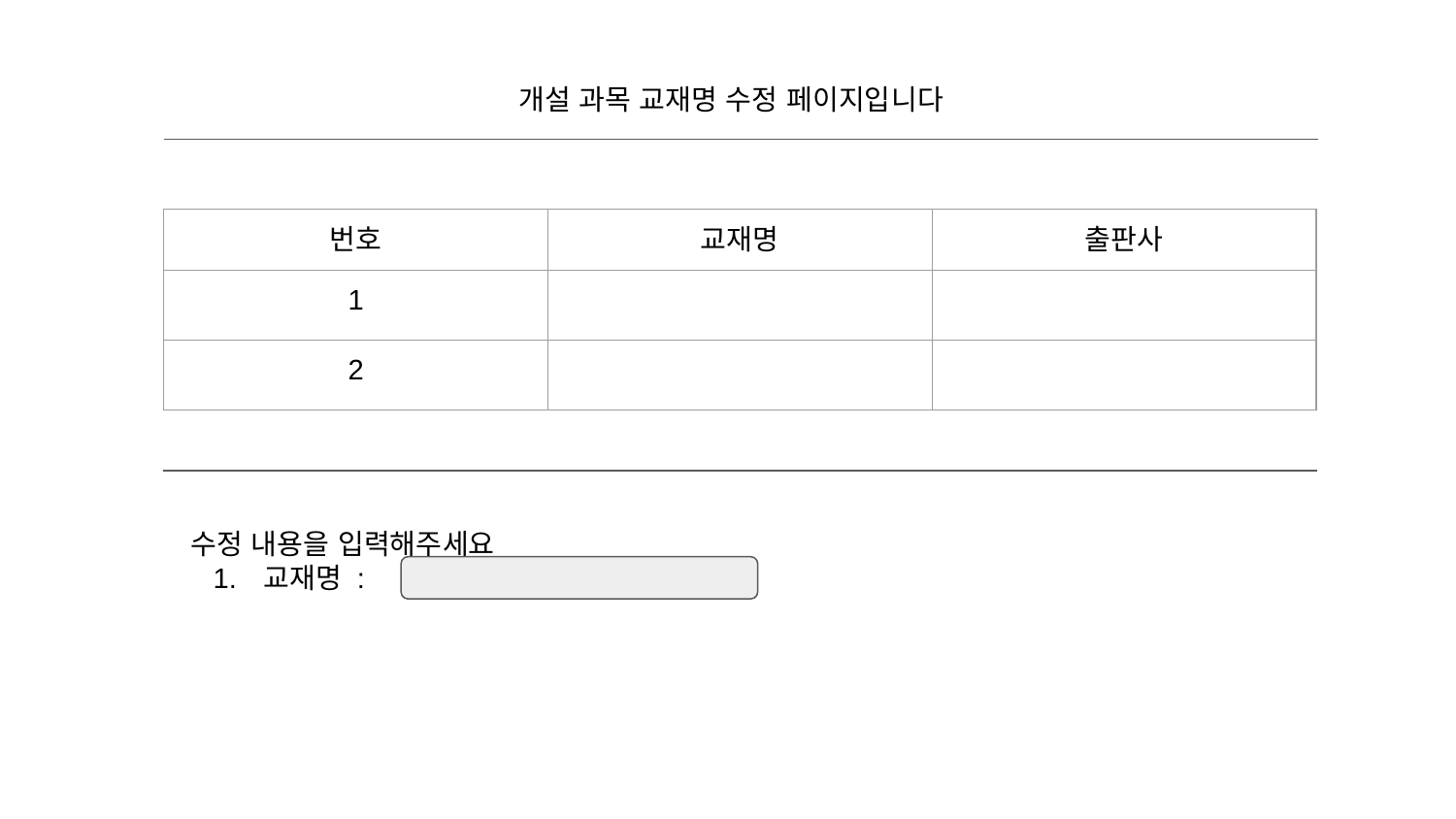

개설 과목 교재명 수정 페이지입니다
| 번호 | 교재명 | 출판사 |
| --- | --- | --- |
| 1 |  |  |
| 2 |  |  |

수정 내용을 입력해주세요
교재명 :